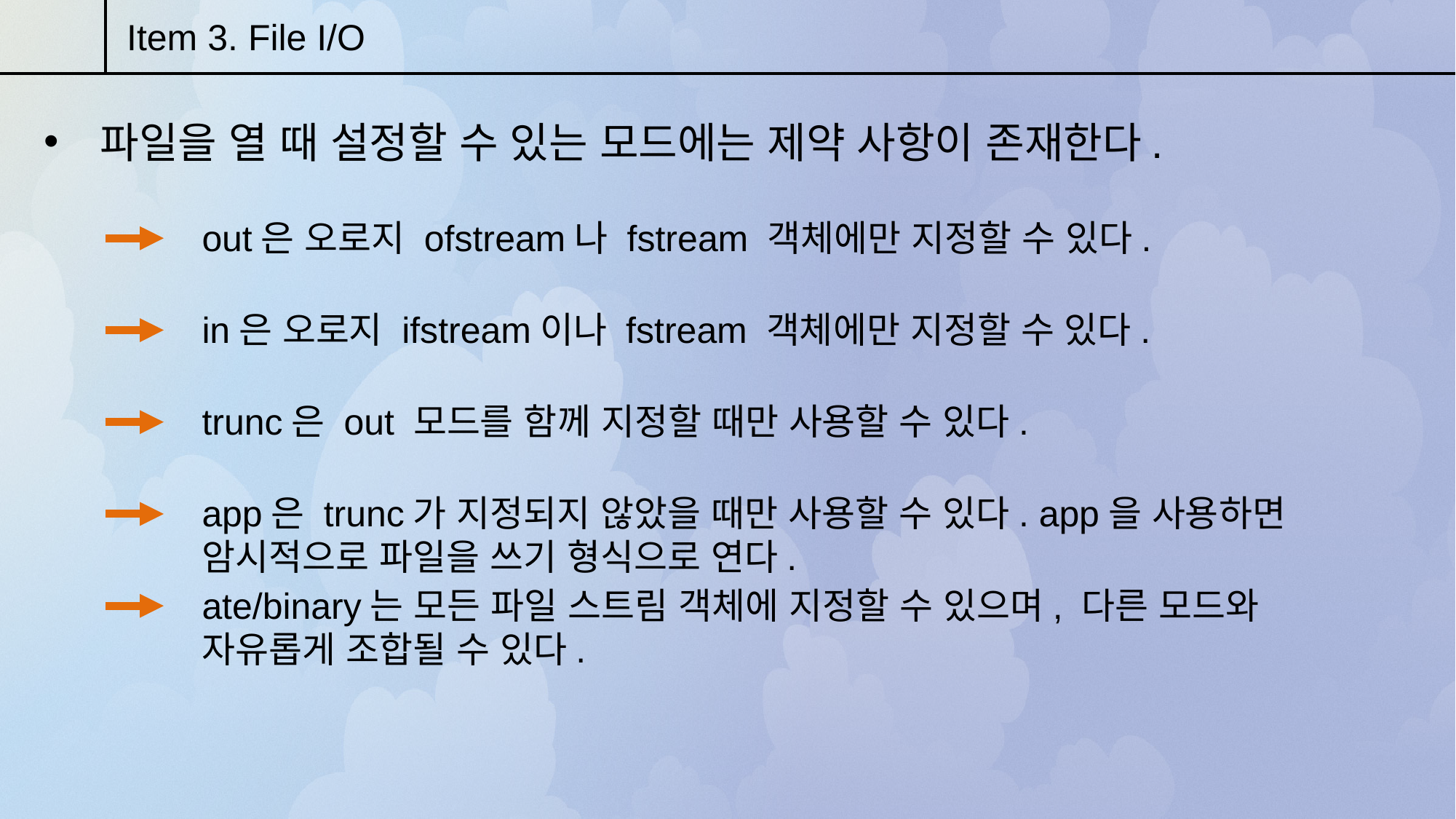

Item 3. File I/O
 파일을 열 때 설정할 수 있는 모드에는 제약 사항이 존재한다.
out은 오로지 ofstream나 fstream 객체에만 지정할 수 있다.
in은 오로지 ifstream이나 fstream 객체에만 지정할 수 있다.
trunc은 out 모드를 함께 지정할 때만 사용할 수 있다.
app은 trunc가 지정되지 않았을 때만 사용할 수 있다. app을 사용하면 암시적으로 파일을 쓰기 형식으로 연다.
ate/binary는 모든 파일 스트림 객체에 지정할 수 있으며, 다른 모드와 자유롭게 조합될 수 있다.